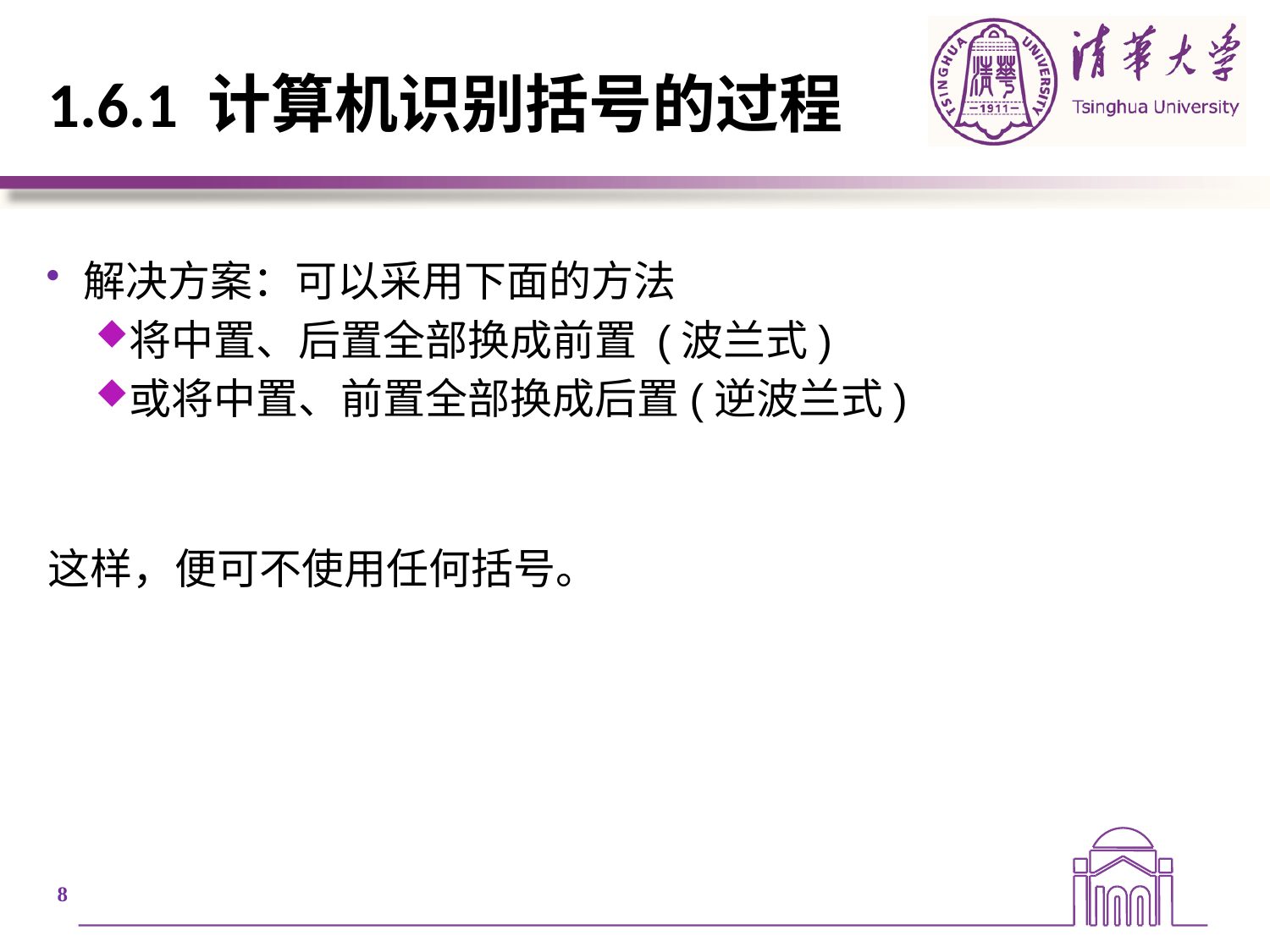

# 1.6.1 计算机识别括号的过程
解决方案：可以采用下面的方法
将中置、后置全部换成前置 (波兰式)
或将中置、前置全部换成后置(逆波兰式)

这样，便可不使用任何括号。